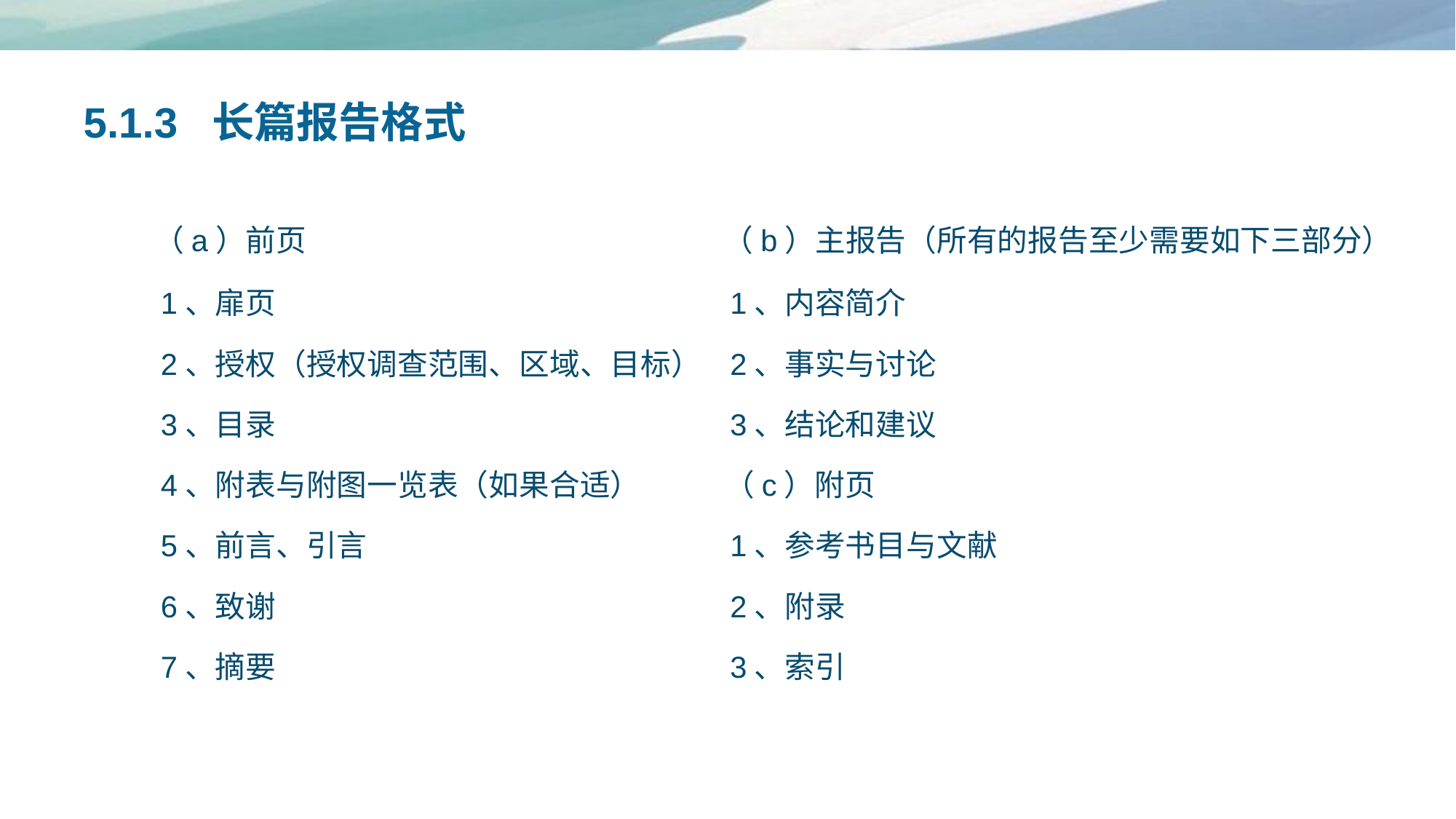

5.1.3  长篇报告格式
  （a）前页
    1、扉页
    2、授权（授权调查范围、区域、目标）
    3、目录
    4、附表与附图一览表（如果合适）
    5、前言、引言
    6、致谢
    7、摘要
  （b）主报告（所有的报告至少需要如下三部分）
    1、内容简介
    2、事实与讨论
    3、结论和建议
   （c）附页
    1、参考书目与文献
    2、附录
    3、索引